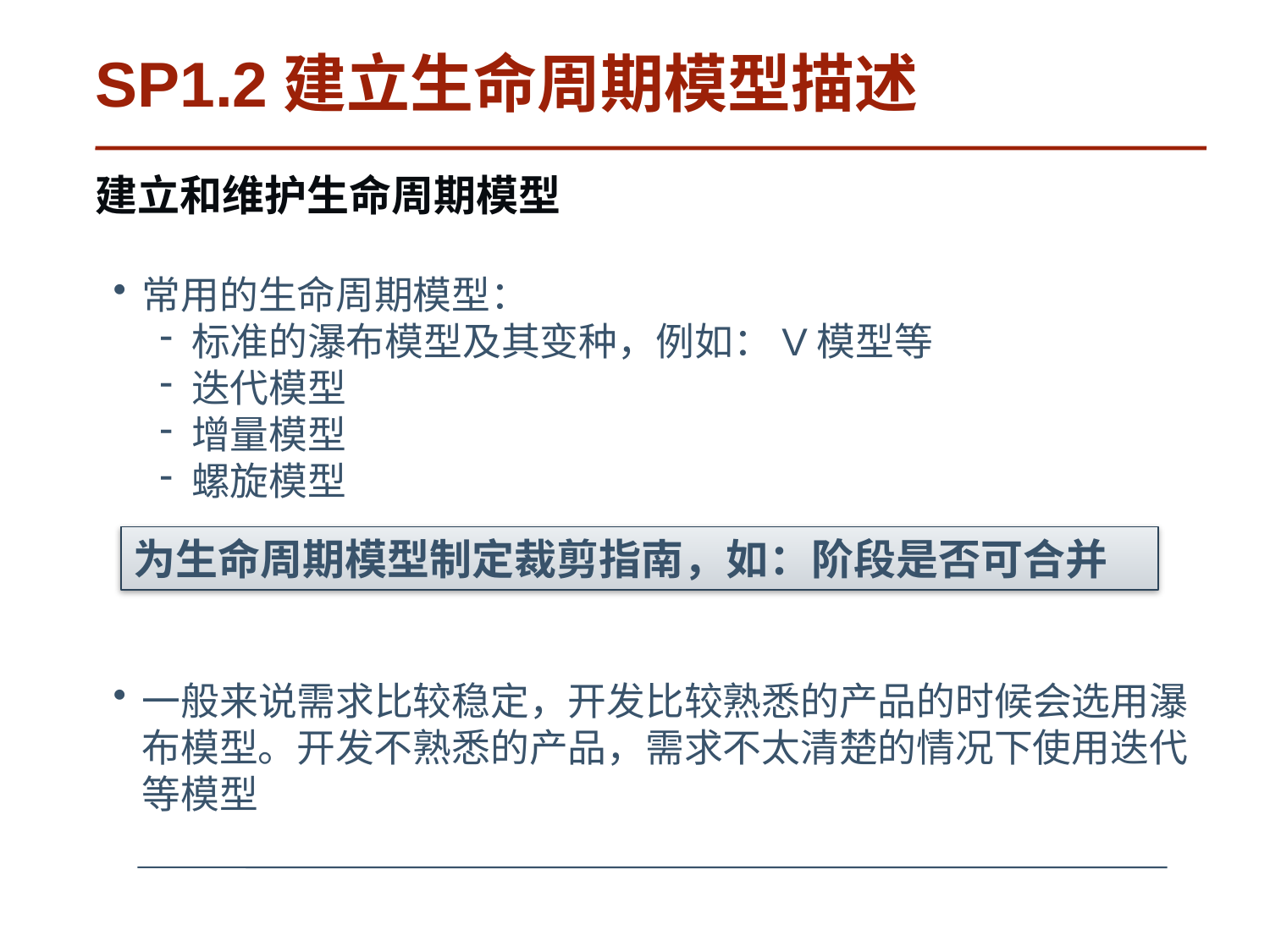

# SP1.2建立生命周期模型描述
建立和维护生命周期模型

常用的生命周期模型：
标准的瀑布模型及其变种，例如：V模型等
迭代模型
增量模型
螺旋模型

一般来说需求比较稳定，开发比较熟悉的产品的时候会选用瀑布模型。开发不熟悉的产品，需求不太清楚的情况下使用迭代等模型
为生命周期模型制定裁剪指南，如：阶段是否可合并